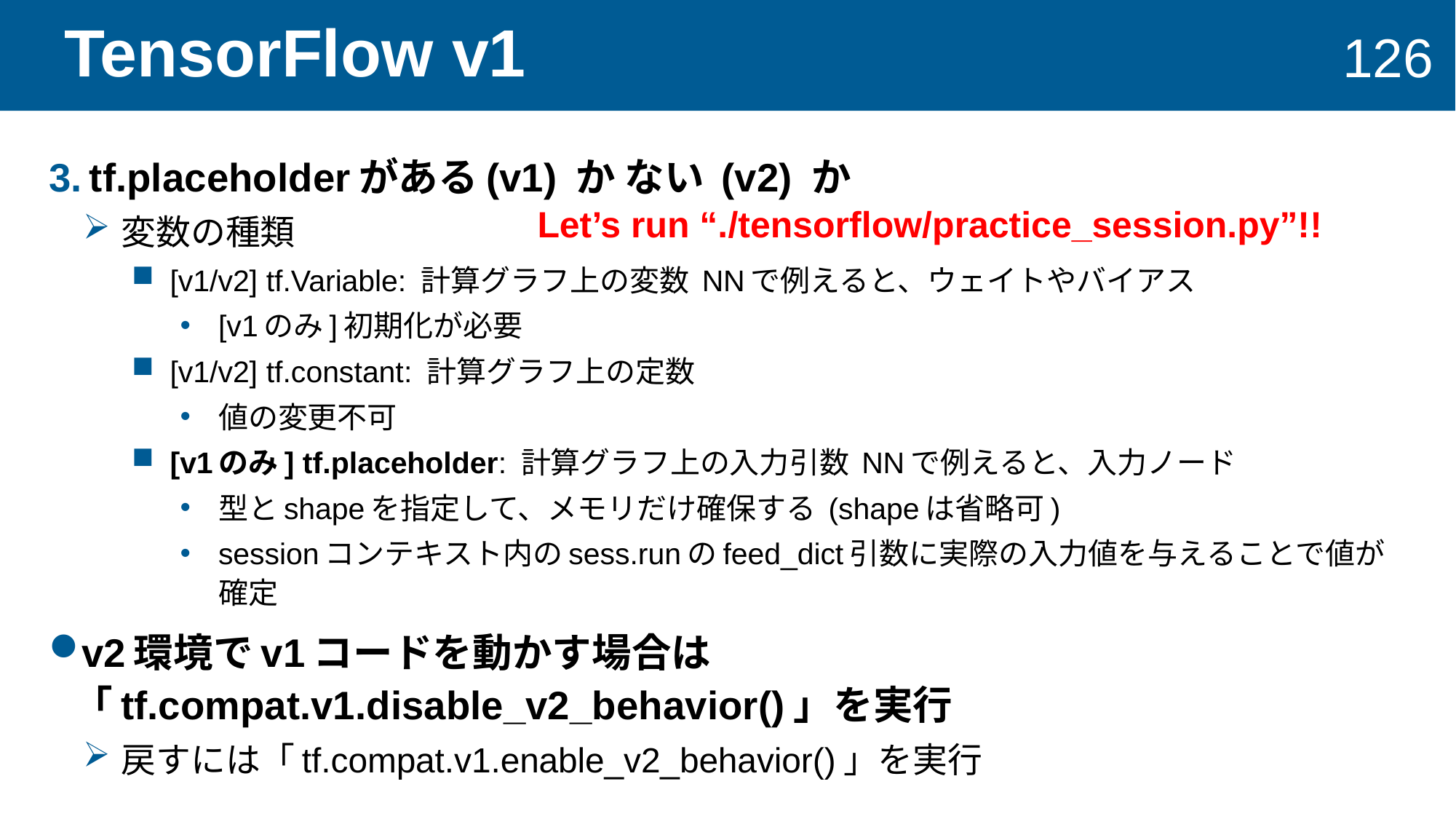

# TensorFlow v1
126
tf.placeholderがある(v1) か ない (v2) か
変数の種類
[v1/v2] tf.Variable: 計算グラフ上の変数 NNで例えると、ウェイトやバイアス
[v1のみ]初期化が必要
[v1/v2] tf.constant: 計算グラフ上の定数
値の変更不可
[v1のみ] tf.placeholder: 計算グラフ上の入力引数 NNで例えると、入力ノード
型とshapeを指定して、メモリだけ確保する (shapeは省略可)
sessionコンテキスト内のsess.runのfeed_dict引数に実際の入力値を与えることで値が確定
v2環境でv1コードを動かす場合は「tf.compat.v1.disable_v2_behavior()」を実行
戻すには「tf.compat.v1.enable_v2_behavior()」を実行
Let’s run “./tensorflow/practice_session.py”!!